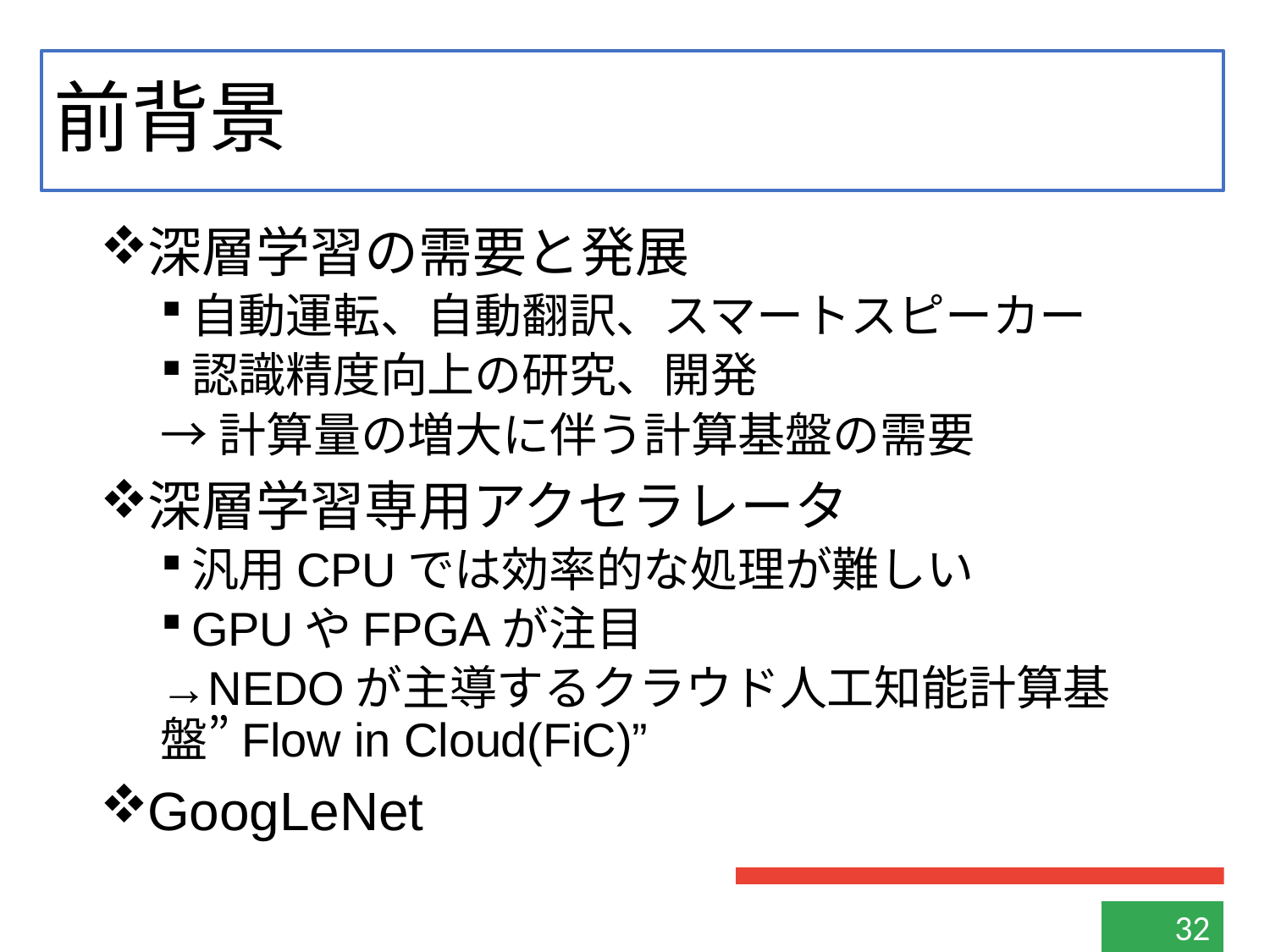

# 前背景
深層学習の需要と発展
自動運転、自動翻訳、スマートスピーカー
認識精度向上の研究、開発
→計算量の増大に伴う計算基盤の需要
深層学習専用アクセラレータ
汎用CPUでは効率的な処理が難しい
GPUやFPGAが注目
→NEDOが主導するクラウド人工知能計算基盤”Flow in Cloud(FiC)”
GoogLeNet
32